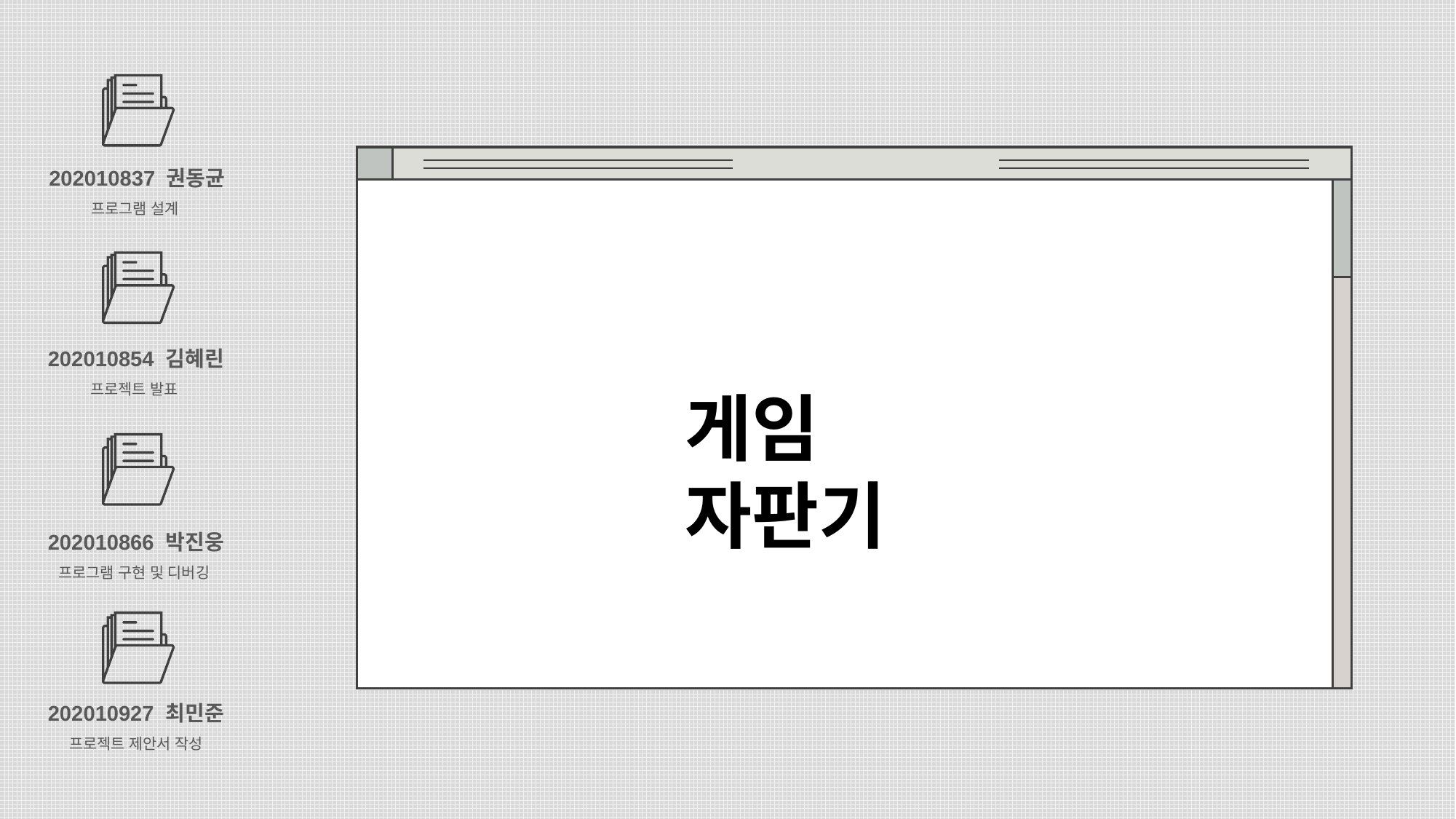

202010837 권동균
프로그램 설계

202010854 김혜린
프로젝트 발표
게임 자판기

202010866 박진웅
프로그램 구현 및 디버깅

202010927 최민준
프로젝트 제안서 작성